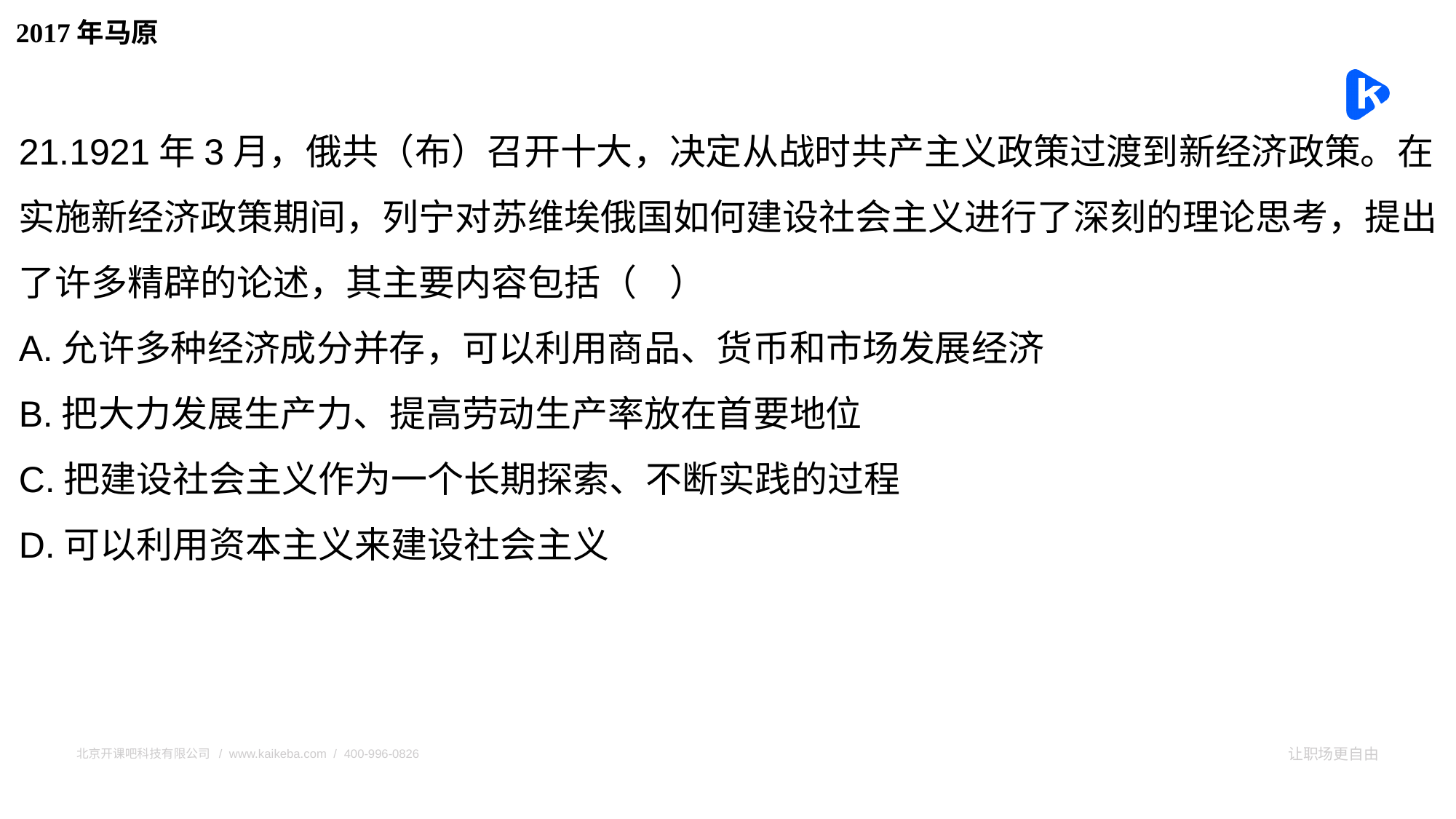

2017年马原
21.1921年3月，俄共（布）召开十大，决定从战时共产主义政策过渡到新经济政策。在实施新经济政策期间，列宁对苏维埃俄国如何建设社会主义进行了深刻的理论思考，提出了许多精辟的论述，其主要内容包括（    ）
A.允许多种经济成分并存，可以利用商品、货币和市场发展经济
B.把大力发展生产力、提高劳动生产率放在首要地位
C.把建设社会主义作为一个长期探索、不断实践的过程
D.可以利用资本主义来建设社会主义